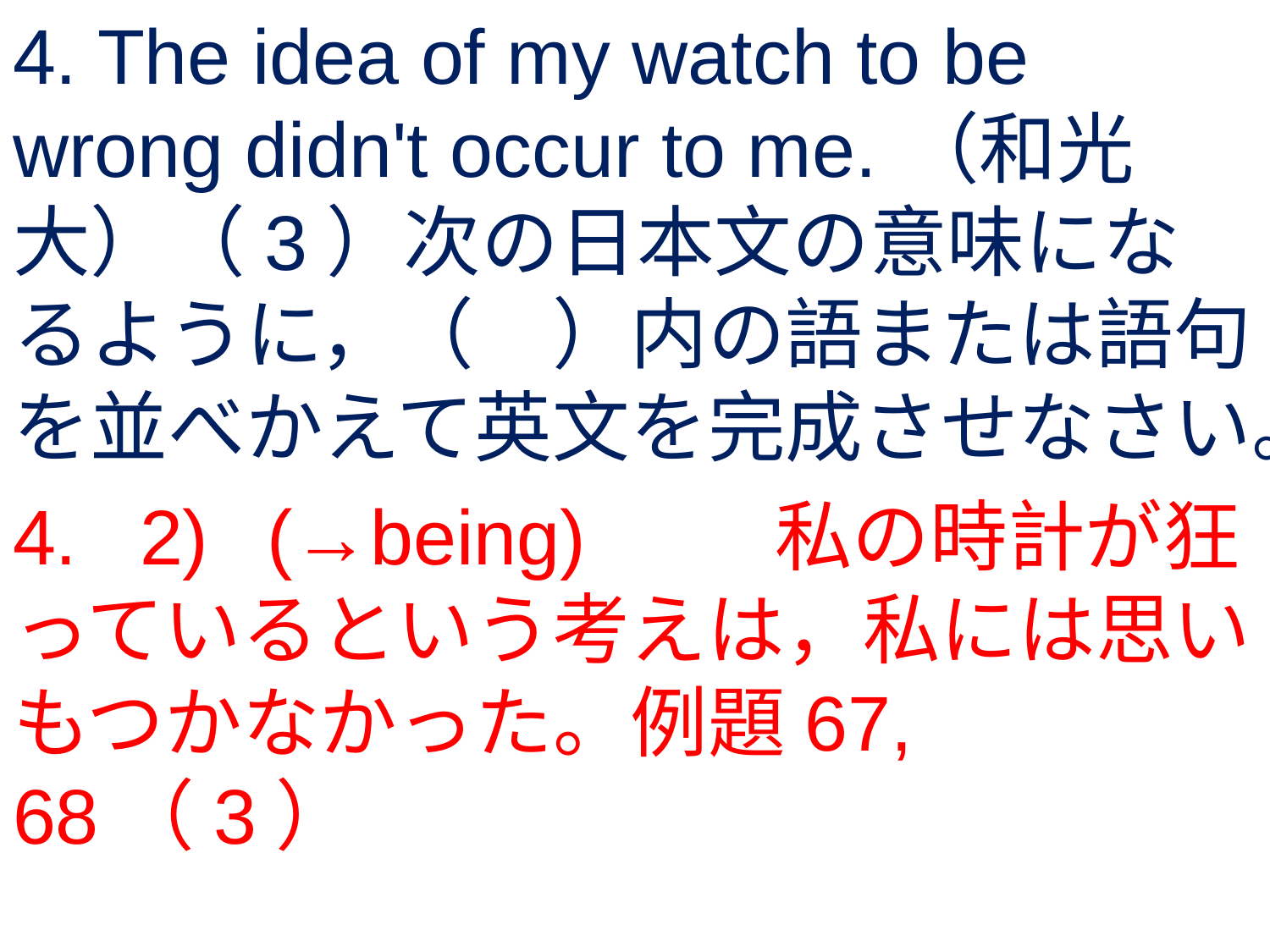

# 4. The idea of my watch to be wrong didn't occur to me.	（和光大）（3）次の日本文の意味になるように，（　）内の語または語句を並べかえて英文を完成させなさい。
4.	2) 	(→being)		私の時計が狂っているという考えは，私には思いもつかなかった。例題67, 68（3）